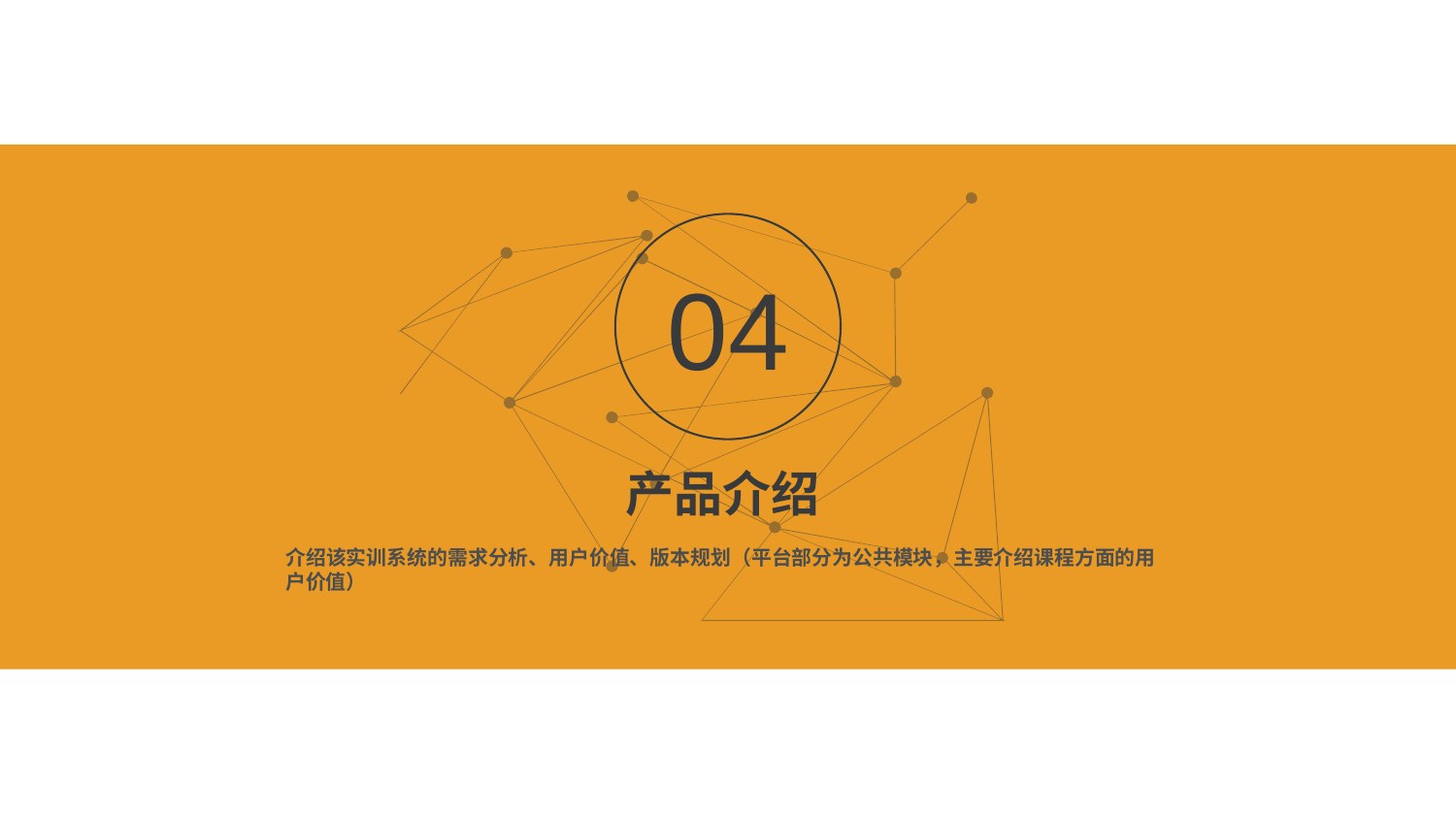

04
产品介绍
介绍该实训系统的需求分析、用户价值、版本规划（平台部分为公共模块，主要介绍课程方面的用户价值）